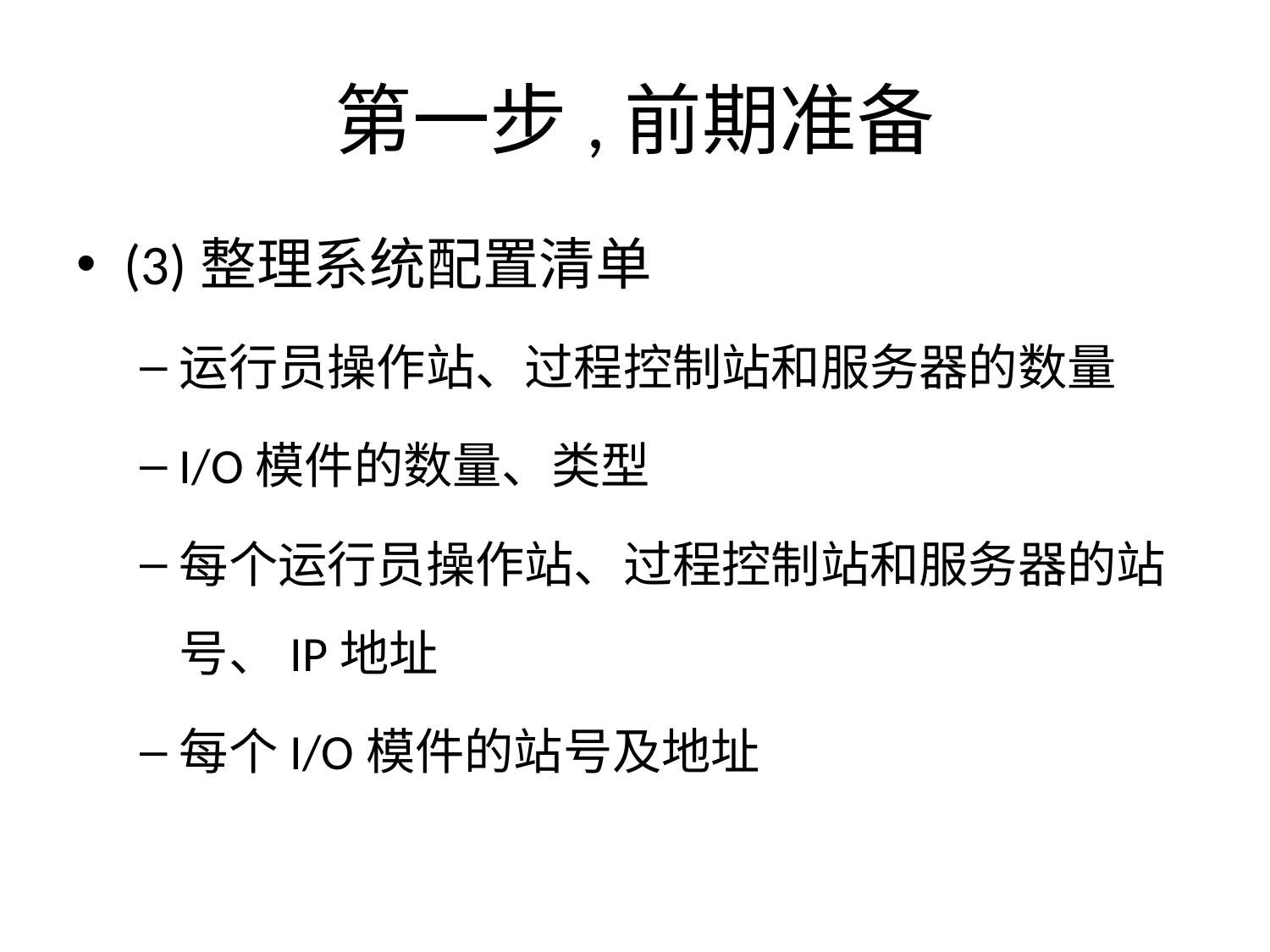

# 第一步,前期准备
(3)整理系统配置清单
运行员操作站、过程控制站和服务器的数量
I/O模件的数量、类型
每个运行员操作站、过程控制站和服务器的站号、IP地址
每个I/O模件的站号及地址